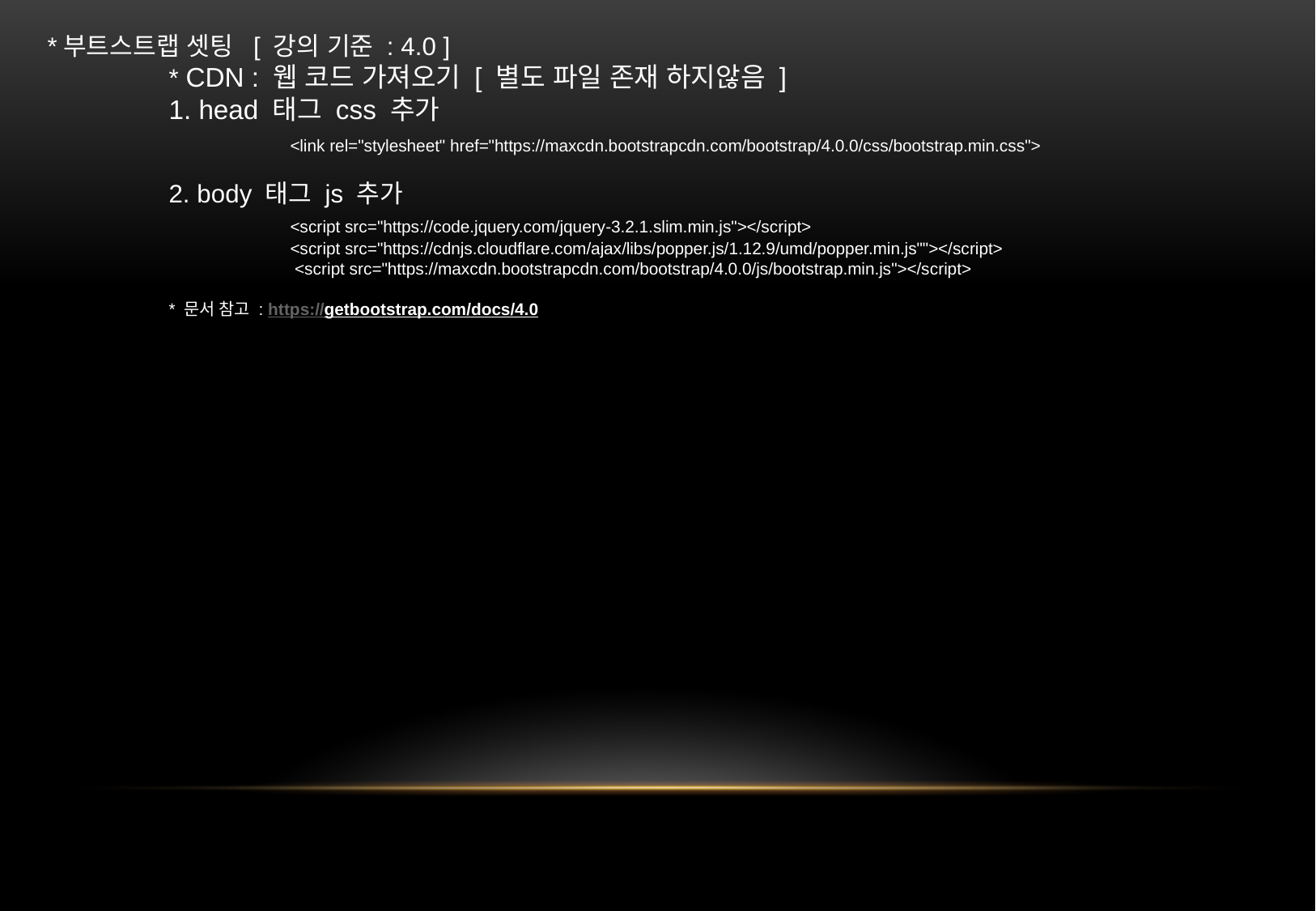

*부트스트랩 셋팅  [ 강의 기준 : 4.0 ]
	* CDN : 웹 코드 가져오기 [ 별도 파일 존재 하지않음 ]
	1. head 태그 css 추가
		<link rel="stylesheet" href="https://maxcdn.bootstrapcdn.com/bootstrap/4.0.0/css/bootstrap.min.css">

	2. body 태그 js 추가
		<script src="https://code.jquery.com/jquery-3.2.1.slim.min.js"></script>
    		<script src="https://cdnjs.cloudflare.com/ajax/libs/popper.js/1.12.9/umd/popper.min.js""></script>
   		 <script src="https://maxcdn.bootstrapcdn.com/bootstrap/4.0.0/js/bootstrap.min.js"></script>

	* 문서 참고 : https://getbootstrap.com/docs/4.0